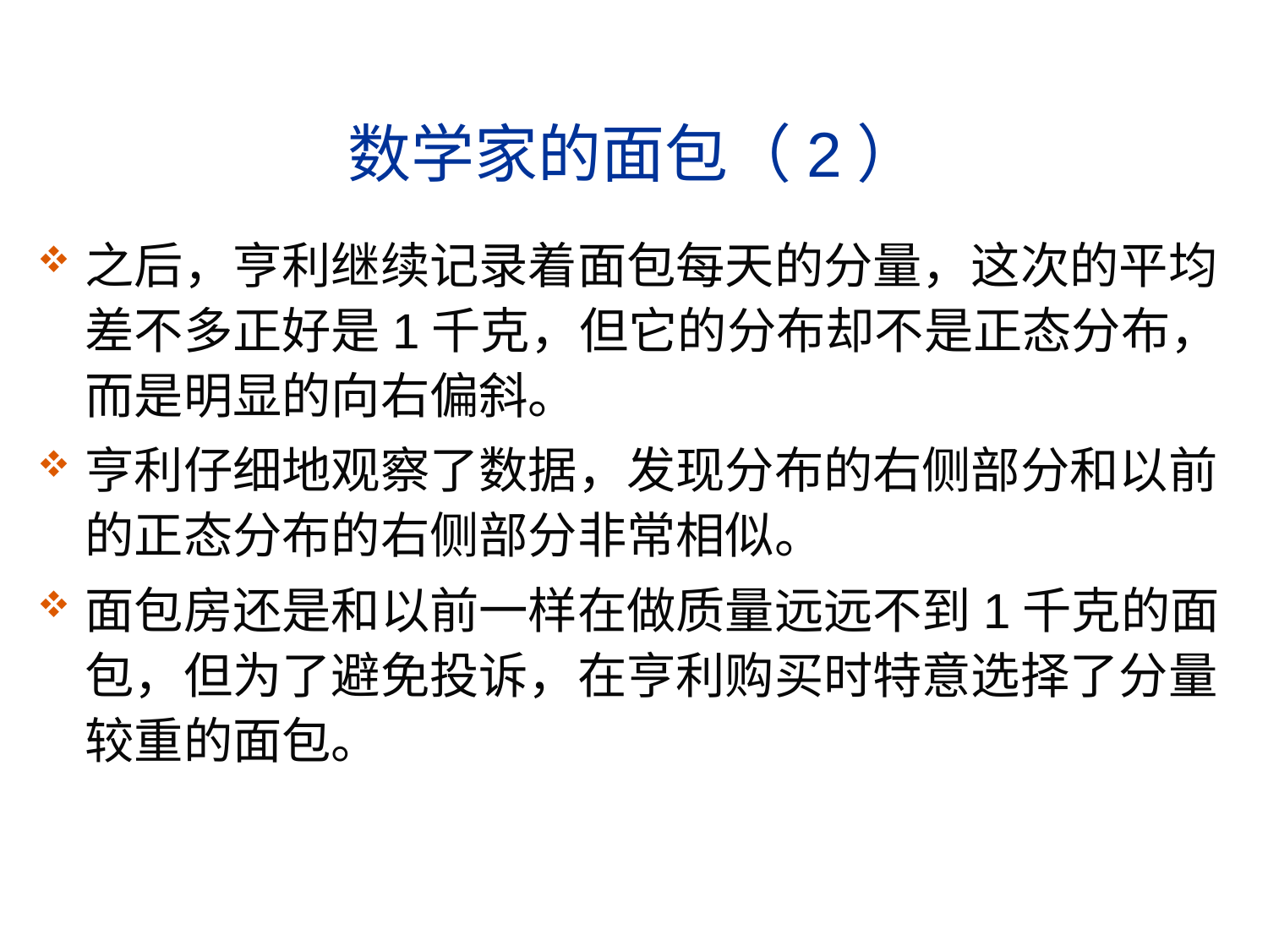

# 数学家的面包（2）
之后，亨利继续记录着面包每天的分量，这次的平均差不多正好是1千克，但它的分布却不是正态分布，而是明显的向右偏斜。
亨利仔细地观察了数据，发现分布的右侧部分和以前的正态分布的右侧部分非常相似。
面包房还是和以前一样在做质量远远不到1千克的面包，但为了避免投诉，在亨利购买时特意选择了分量较重的面包。